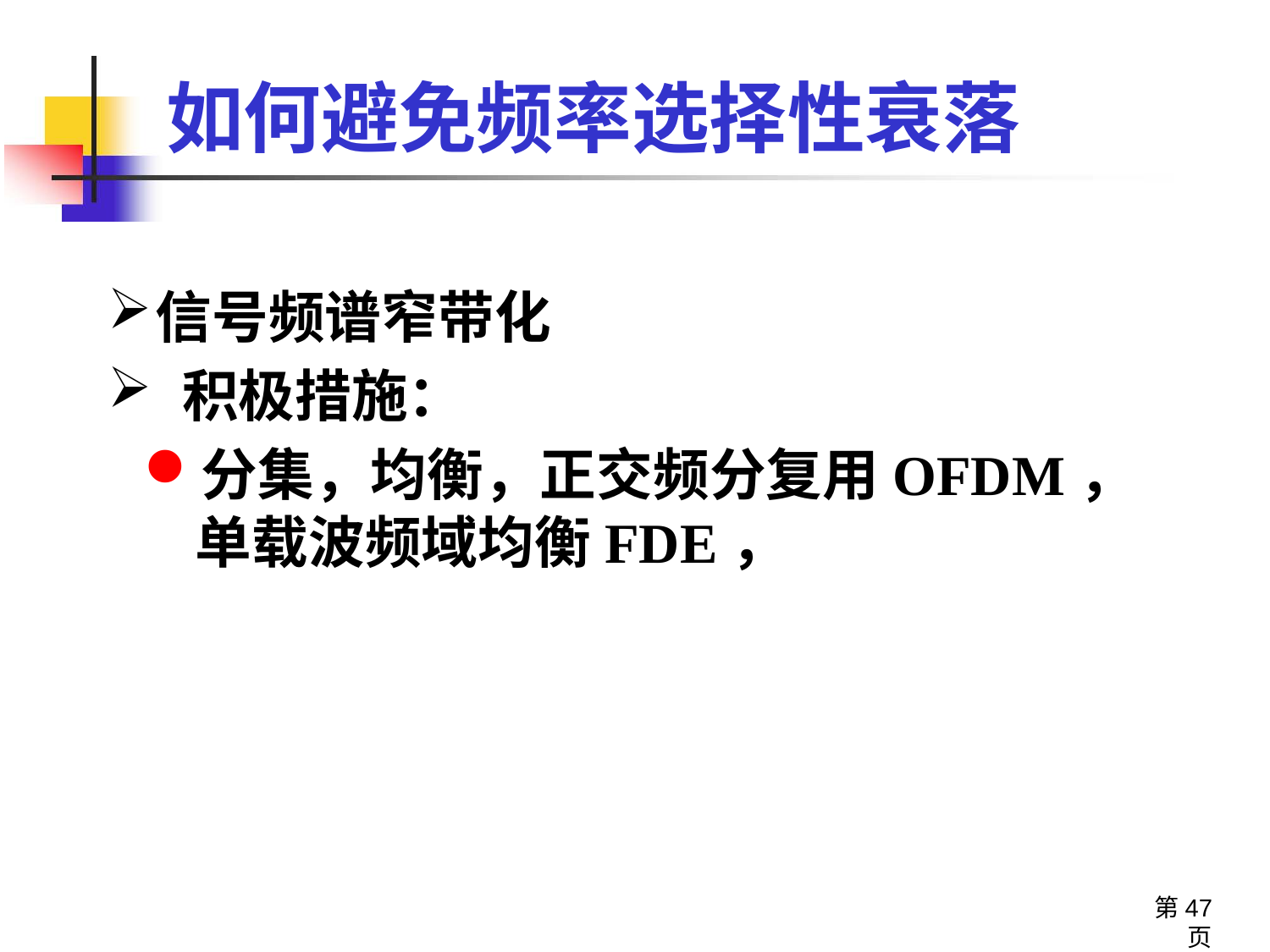

# 如何避免频率选择性衰落
信号频谱窄带化
 积极措施：
分集，均衡，正交频分复用OFDM，单载波频域均衡FDE，
第47页